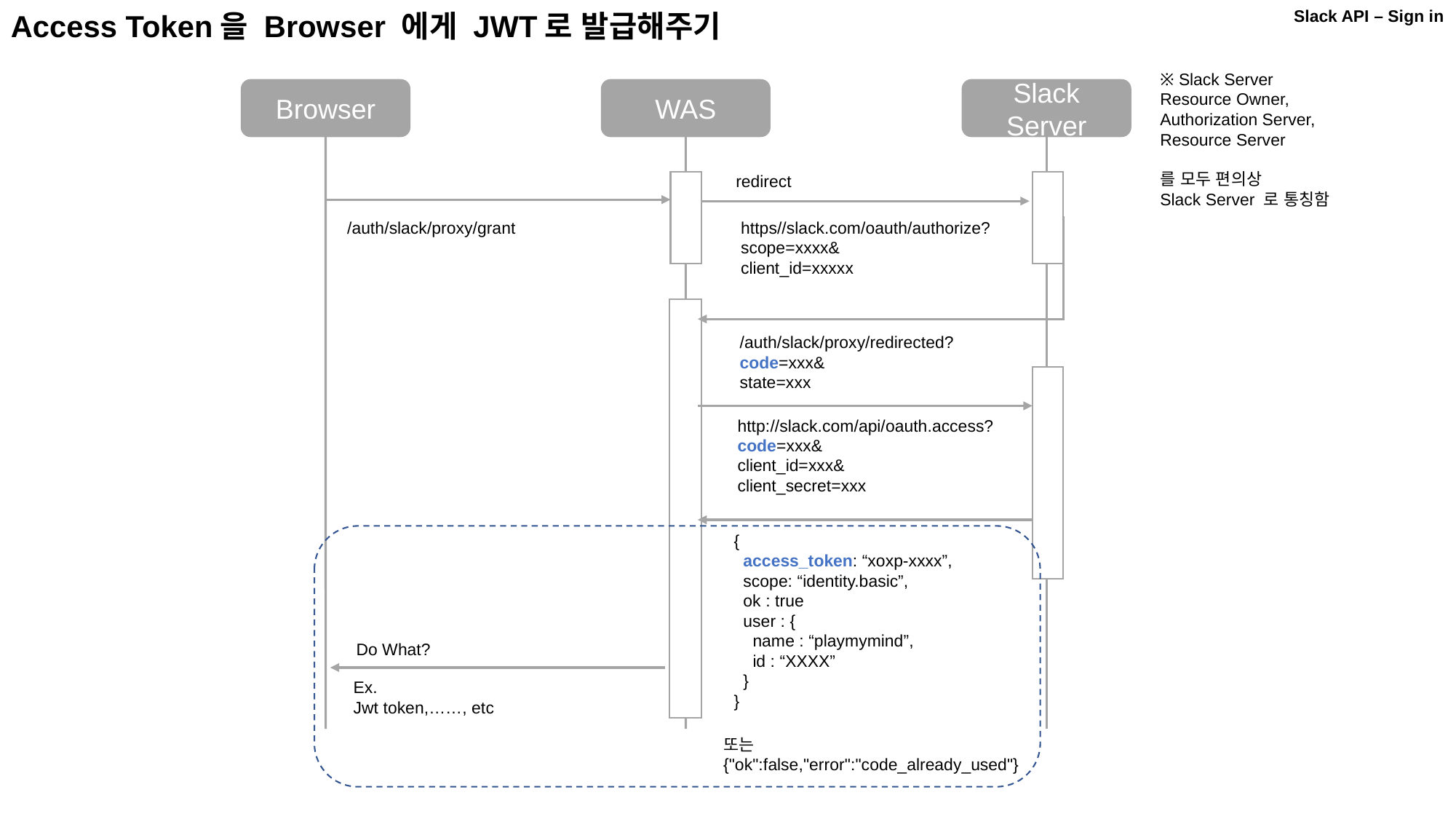

Slack API – Sign in
Access Token을 Browser 에게 JWT로 발급해주기
※ Slack Server
Resource Owner,
Authorization Server,
Resource Server

를 모두 편의상
Slack Server 로 통칭함
Browser
WAS
Slack Server
redirect

/auth/slack/proxy/grant
https//slack.com/oauth/authorize?
scope=xxxx&
client_id=xxxxx

/auth/slack/proxy/redirected?
code=xxx&
state=xxx

http://slack.com/api/oauth.access?
code=xxx&
client_id=xxx&
client_secret=xxx
{
  access_token: “xoxp-xxxx”,
  scope: “identity.basic”,
  ok : true
  user : {
    name : “playmymind”,
    id : “XXXX”
  }
}

Do What?
Ex.
Jwt token,……, etc
또는
{"ok":false,"error":"code_already_used"}